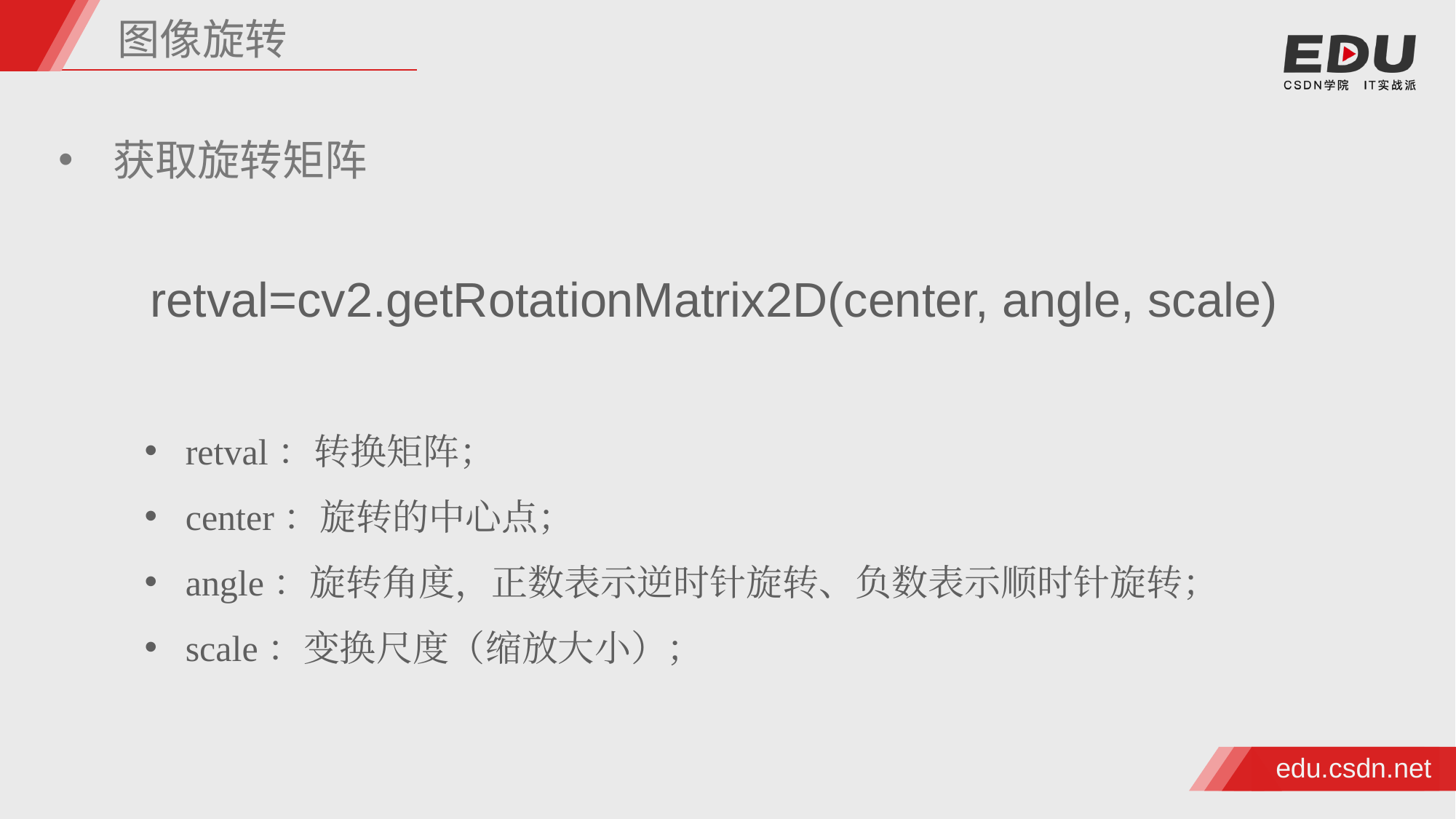

图像旋转

获取旋转矩阵
retval=cv2.getRotationMatrix2D(center, angle, scale)
retval：转换矩阵；
center：旋转的中心点；
angle：旋转角度，正数表示逆时针旋转、负数表示顺时针旋转；
scale：变换尺度（缩放大小）；